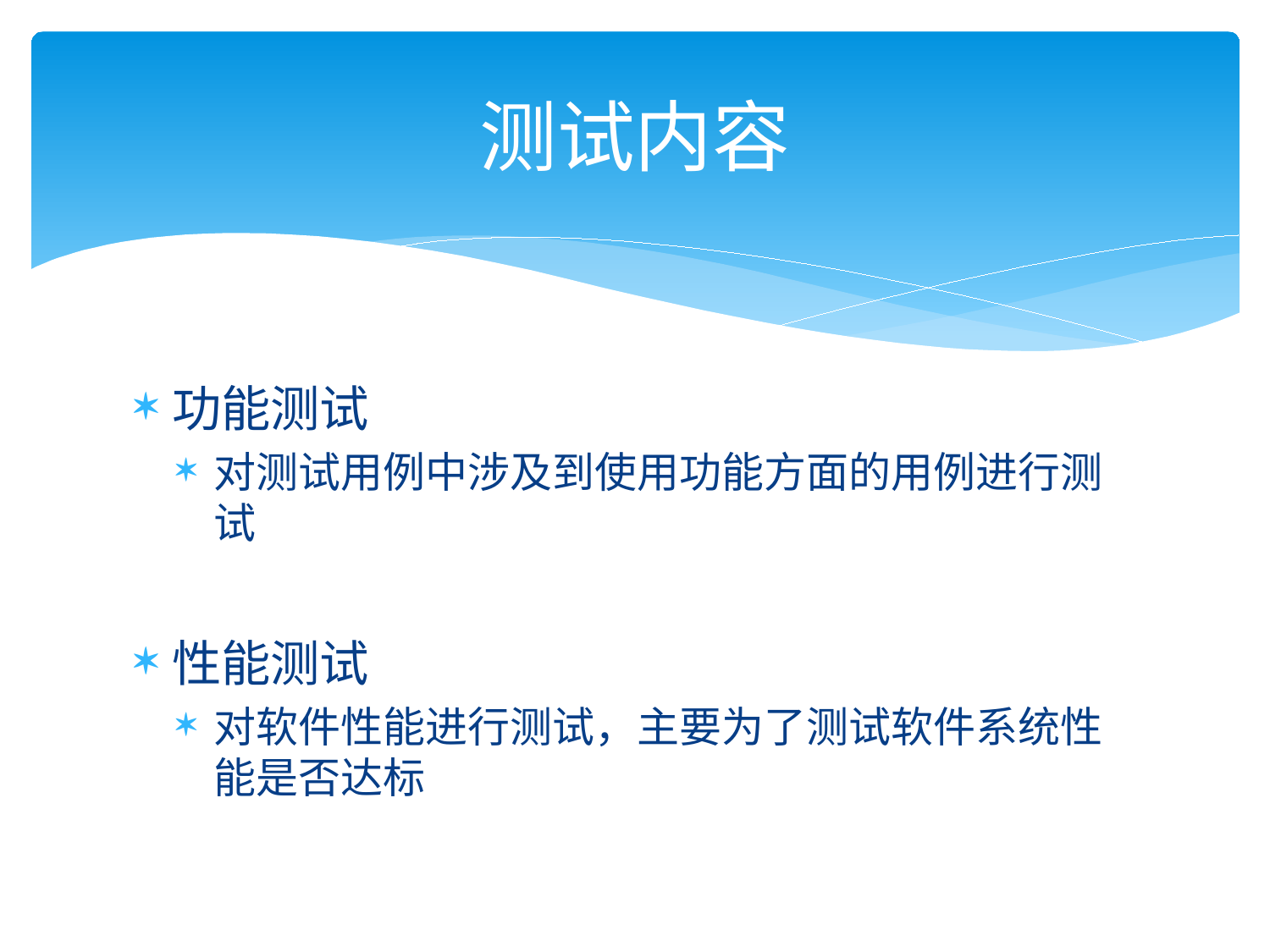

# 测试内容
功能测试
对测试用例中涉及到使用功能方面的用例进行测试

性能测试
对软件性能进行测试，主要为了测试软件系统性能是否达标